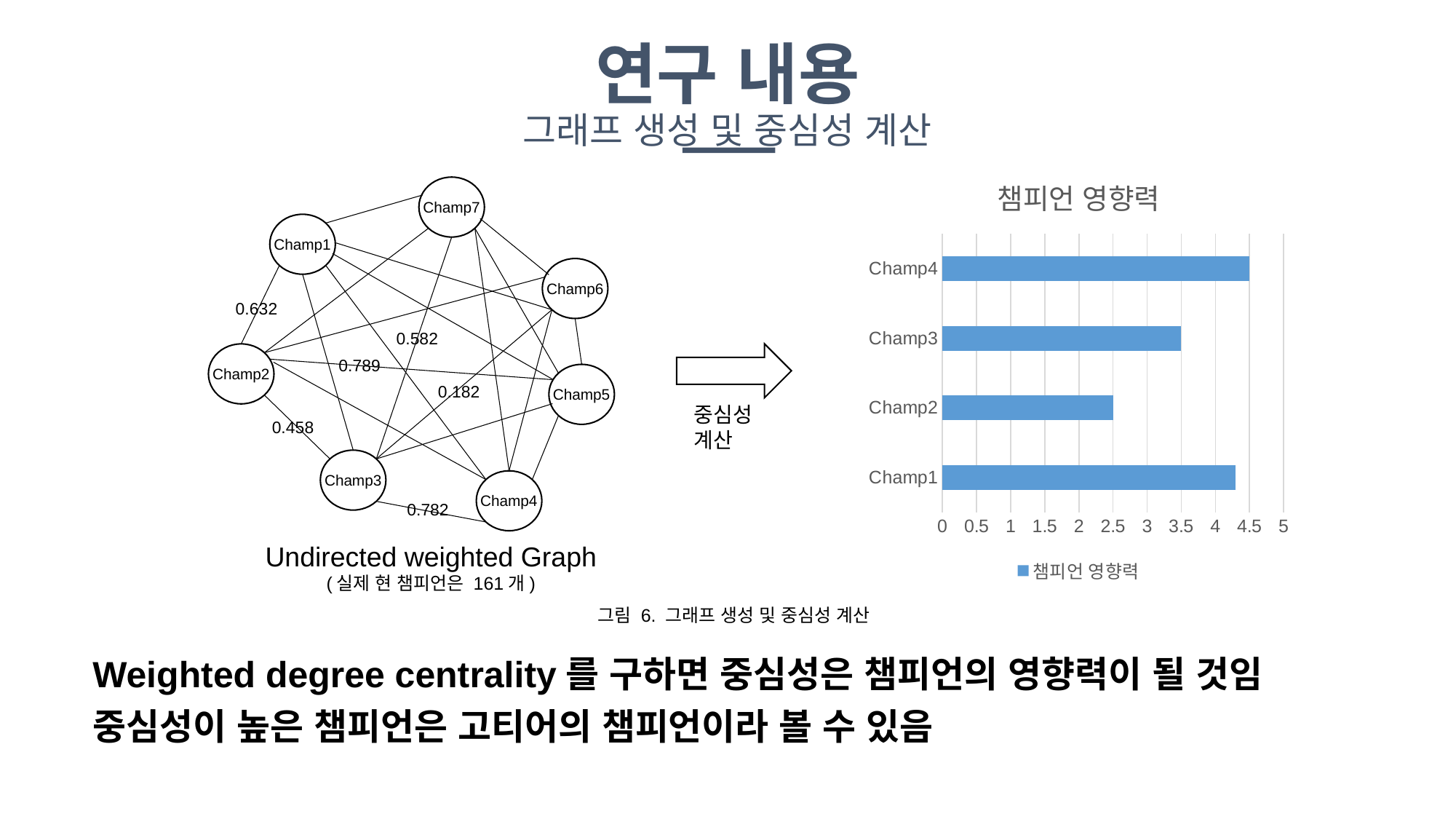

연구 내용

그래프 생성 및 중심성 계산

### Chart:

| Category | 챔피언 영향력 |
|---|---|
| Champ1 | 4.3 |
| Champ2 | 2.5 |
| Champ3 | 3.5 |
| Champ4 | 4.5 |
Champ7

Champ1

Champ6
0.632
0.582

Champ2
0.789

Champ5
0.182
0.458

Champ3

Champ4
0.782
Undirected weighted Graph
(실제 현 챔피언은 161개)

중심성 계산
그림 6. 그래프 생성 및 중심성 계산

Weighted degree centrality를 구하면 중심성은 챔피언의 영향력이 될 것임
중심성이 높은 챔피언은 고티어의 챔피언이라 볼 수 있음